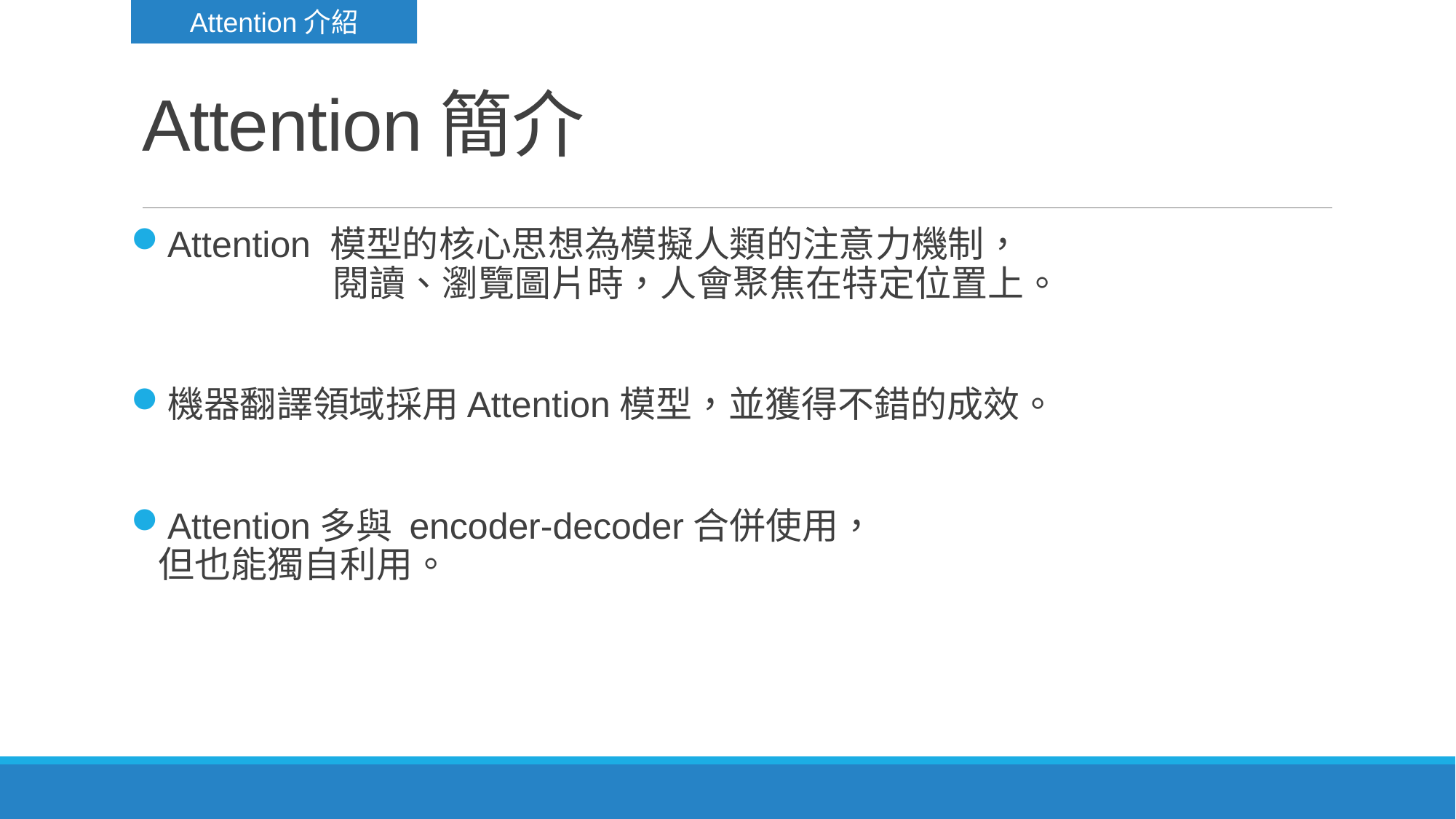

Attention介紹
# Attention簡介
Attention 模型的核心思想為模擬人類的注意力機制，
	          閱讀、瀏覽圖片時，人會聚焦在特定位置上。

機器翻譯領域採用Attention模型，並獲得不錯的成效。

Attention多與 encoder-decoder合併使用，
  但也能獨自利用。